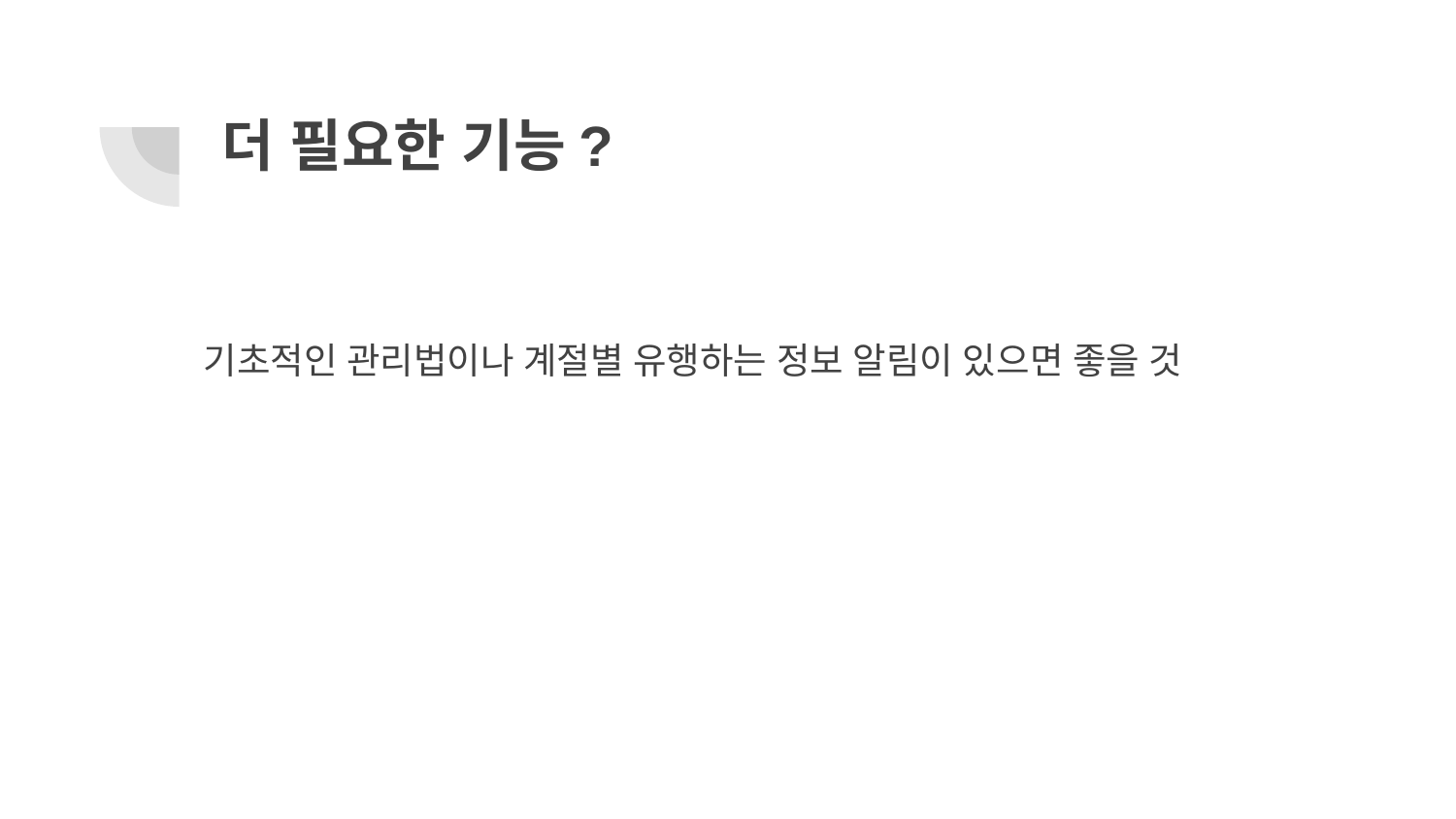

# 더 필요한 기능?
기초적인 관리법이나 계절별 유행하는 정보 알림이 있으면 좋을 것